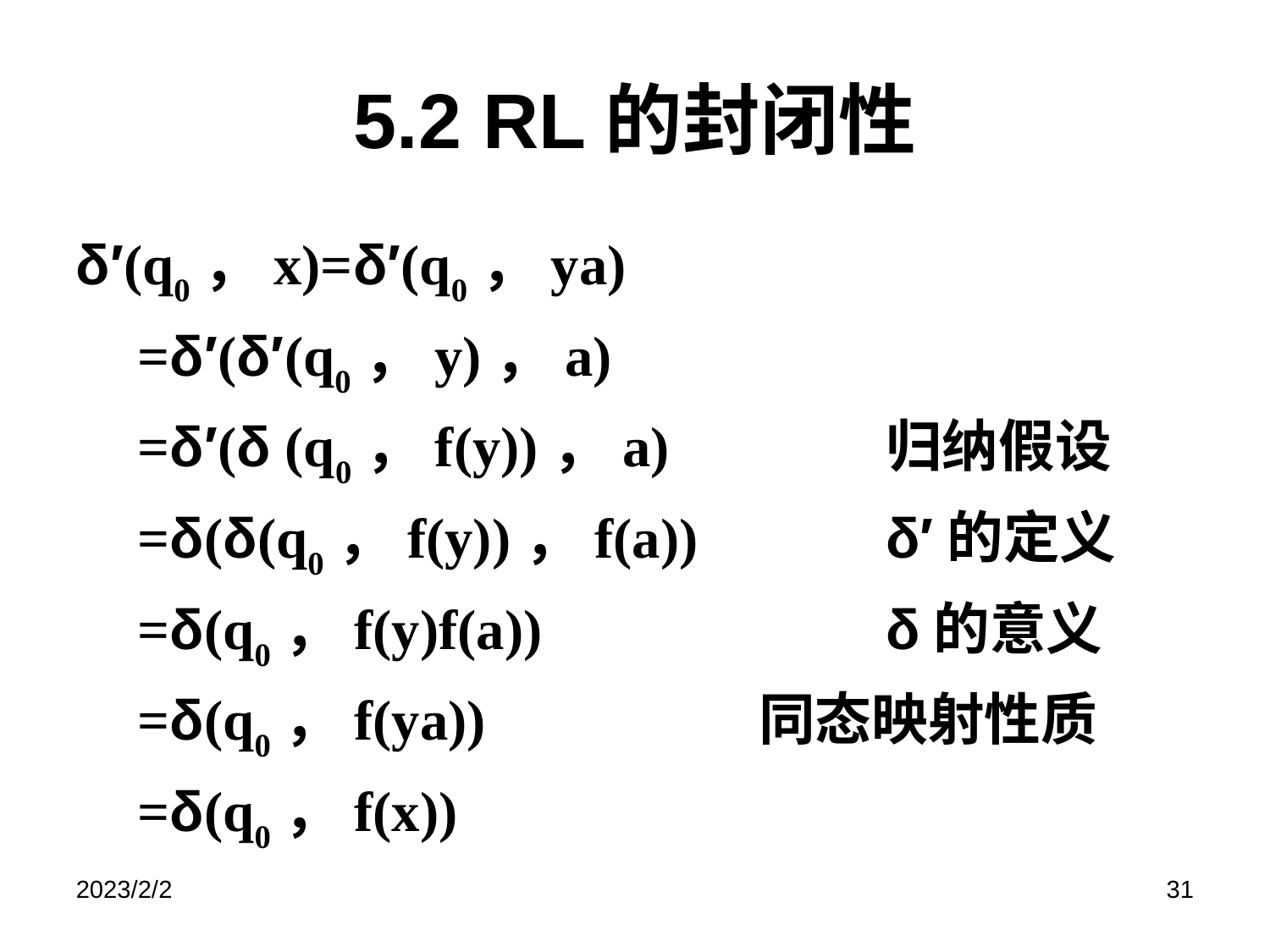

# 5.2 RL的封闭性
δ′(q0，x)=δ′(q0，ya)
	 =δ′(δ′(q0，y)，a)
	 =δ′(δ (q0，f(y))，a)		归纳假设
	 =δ(δ(q0，f(y))，f(a))		δ′的定义
	 =δ(q0，f(y)f(a))			δ的意义
	 =δ(q0，f(ya))			同态映射性质
	 =δ(q0，f(x))
2023/2/2
31